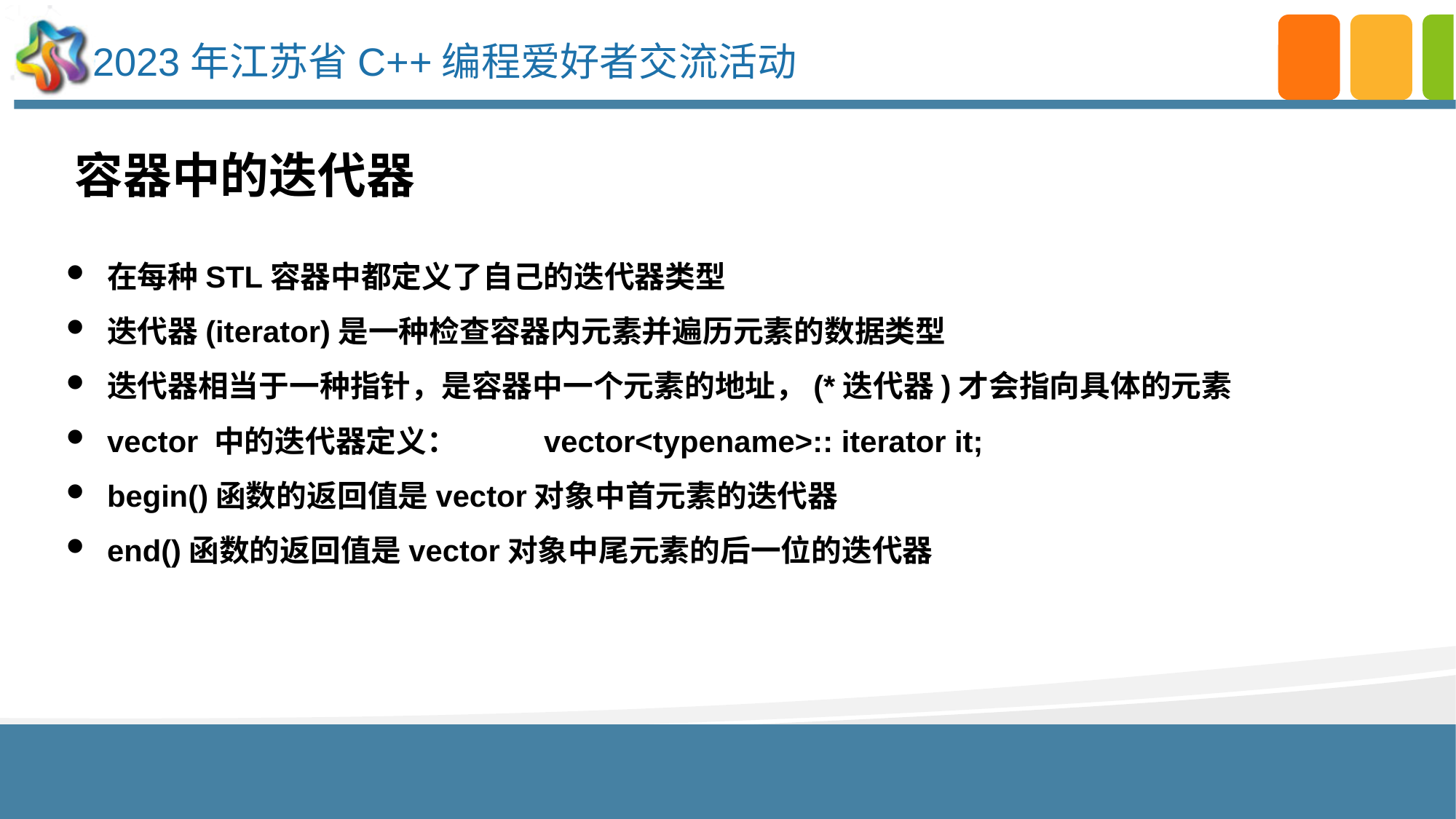

容器中的迭代器
在每种STL容器中都定义了自己的迭代器类型
迭代器(iterator)是一种检查容器内元素并遍历元素的数据类型
迭代器相当于一种指针，是容器中一个元素的地址，(*迭代器)才会指向具体的元素
vector 中的迭代器定义：	vector<typename>:: iterator it;
begin()函数的返回值是vector对象中首元素的迭代器
end()函数的返回值是vector对象中尾元素的后一位的迭代器